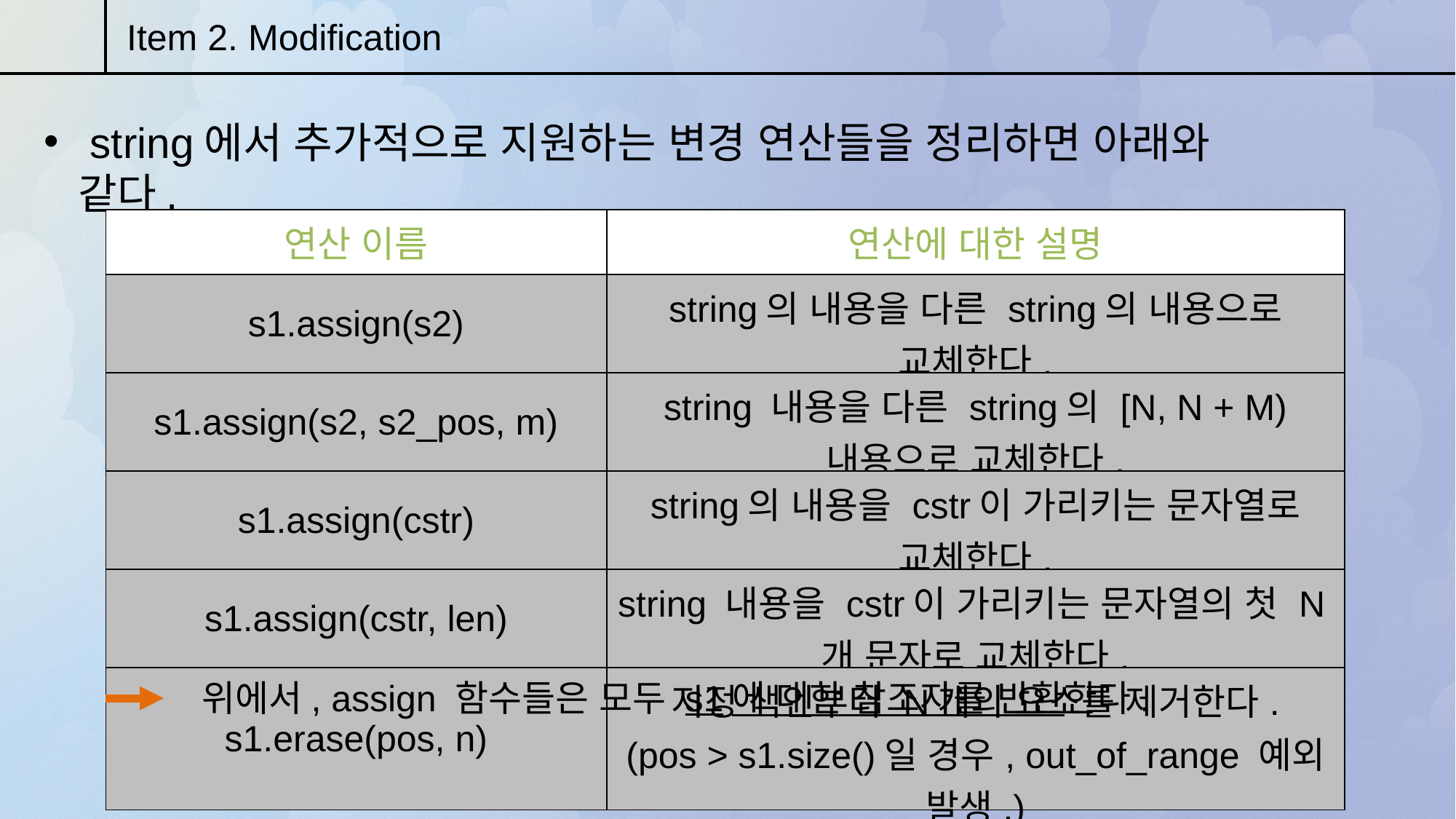

Item 2. Modification
 string에서 추가적으로 지원하는 변경 연산들을 정리하면 아래와 같다.
| 연산 이름 | 연산에 대한 설명 |
| --- | --- |
| s1.assign(s2) | string의 내용을 다른 string의 내용으로 교체한다. |
| s1.assign(s2, s2\_pos, m) | string 내용을 다른 string의 [N, N + M) 내용으로 교체한다. |
| s1.assign(cstr) | string의 내용을 cstr이 가리키는 문자열로 교체한다. |
| s1.assign(cstr, len) | string 내용을 cstr이 가리키는 문자열의 첫 N개 문자로 교체한다. |
| s1.erase(pos, n) | 지정 색인부터 N개의 요소를 제거한다. (pos > s1.size()일 경우, out\_of\_range 예외 발생.) |
위에서, assign 함수들은 모두 s1에 대한 참조자를 반환한다.